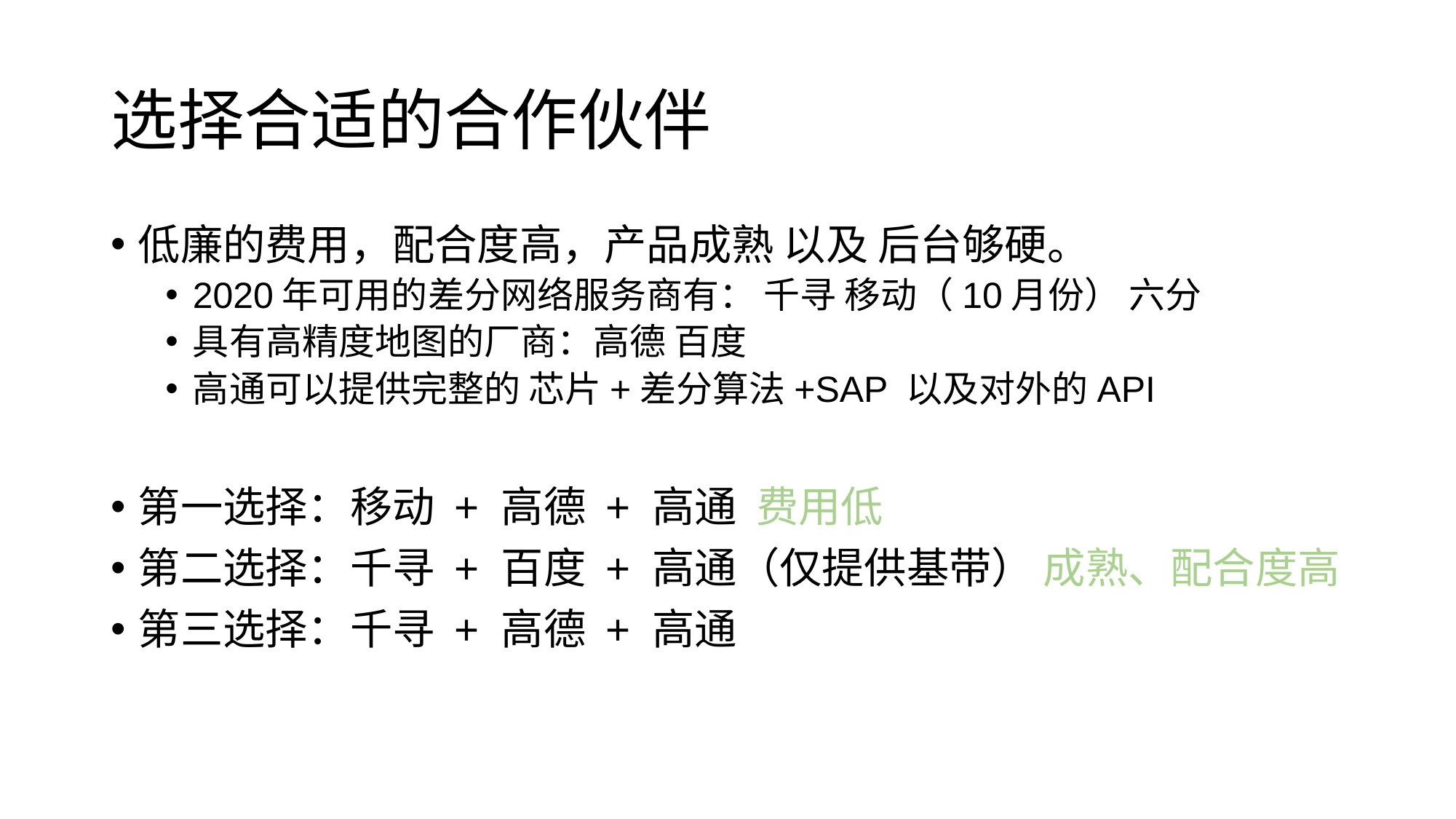

# 选择合适的合作伙伴
低廉的费用，配合度高，产品成熟 以及 后台够硬。
2020年可用的差分网络服务商有： 千寻 移动（10月份） 六分
具有高精度地图的厂商：高德 百度
高通可以提供完整的 芯片+差分算法+SAP 以及对外的API

第一选择：移动 + 高德 + 高通  费用低
第二选择：千寻 + 百度 + 高通（仅提供基带） 成熟、配合度高
第三选择：千寻 + 高德 + 高通